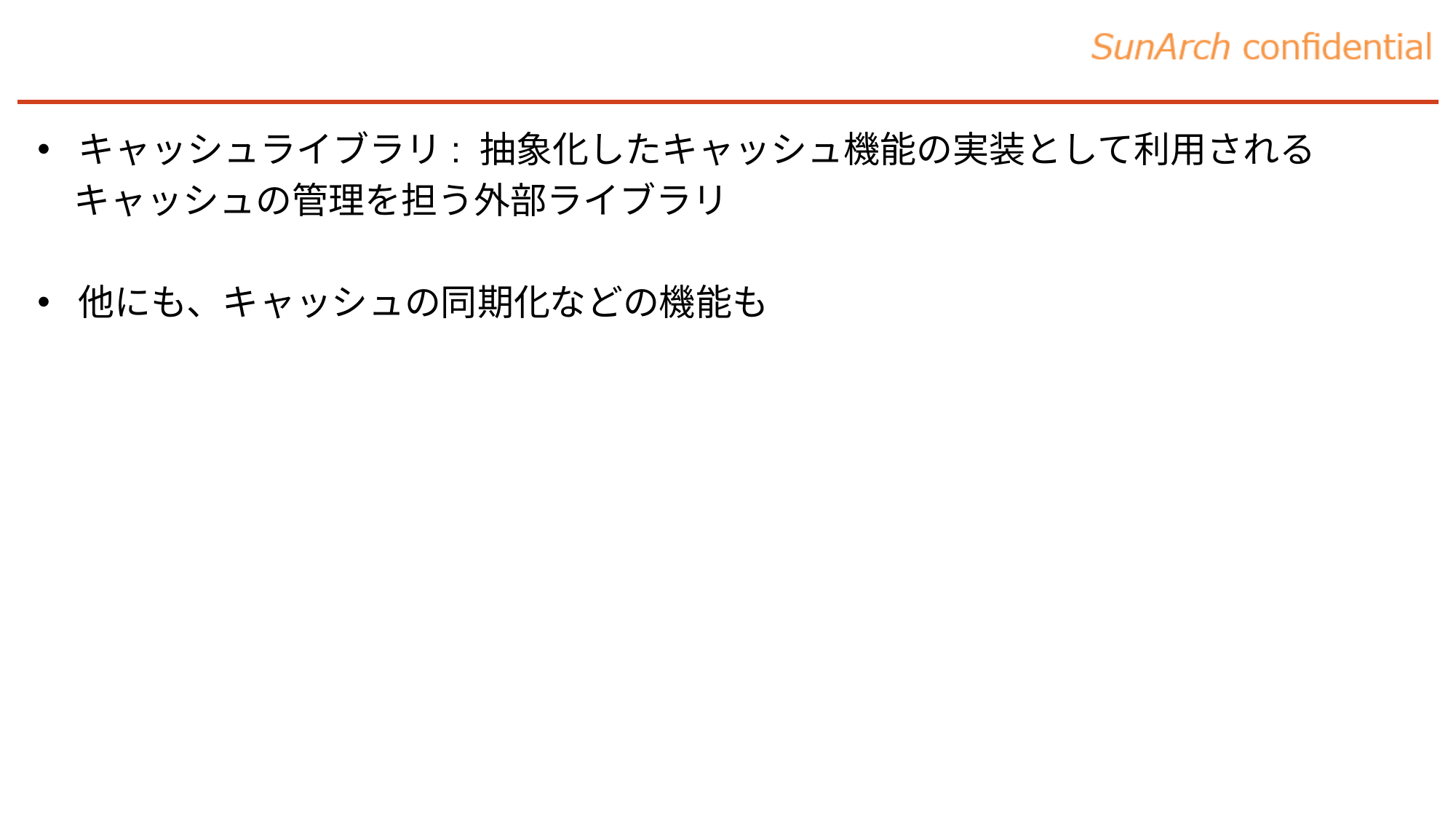

キャッシュライブラリ: 抽象化したキャッシュ機能の実装として利用される
　キャッシュの管理を担う外部ライブラリ

他にも、キャッシュの同期化などの機能も